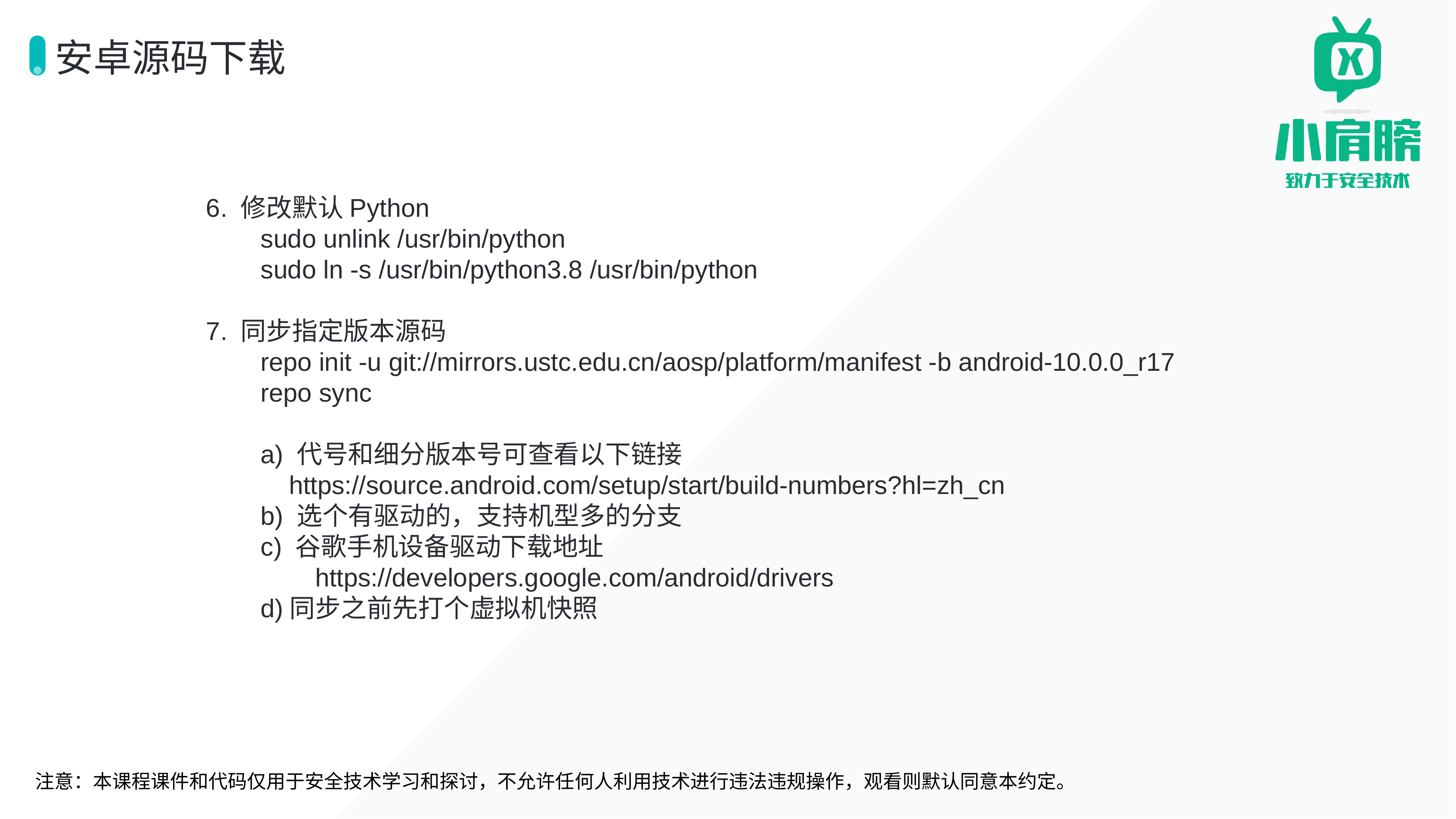

# 安卓源码下载
6. 修改默认Python
sudo unlink /usr/bin/python
sudo ln -s /usr/bin/python3.8 /usr/bin/python

7. 同步指定版本源码
repo init -u git://mirrors.ustc.edu.cn/aosp/platform/manifest -b android-10.0.0_r17
repo sync

a) 代号和细分版本号可查看以下链接
    https://source.android.com/setup/start/build-numbers?hl=zh_cn
b) 选个有驱动的，支持机型多的分支
c) 谷歌手机设备驱动下载地址
https://developers.google.com/android/drivers
d)同步之前先打个虚拟机快照